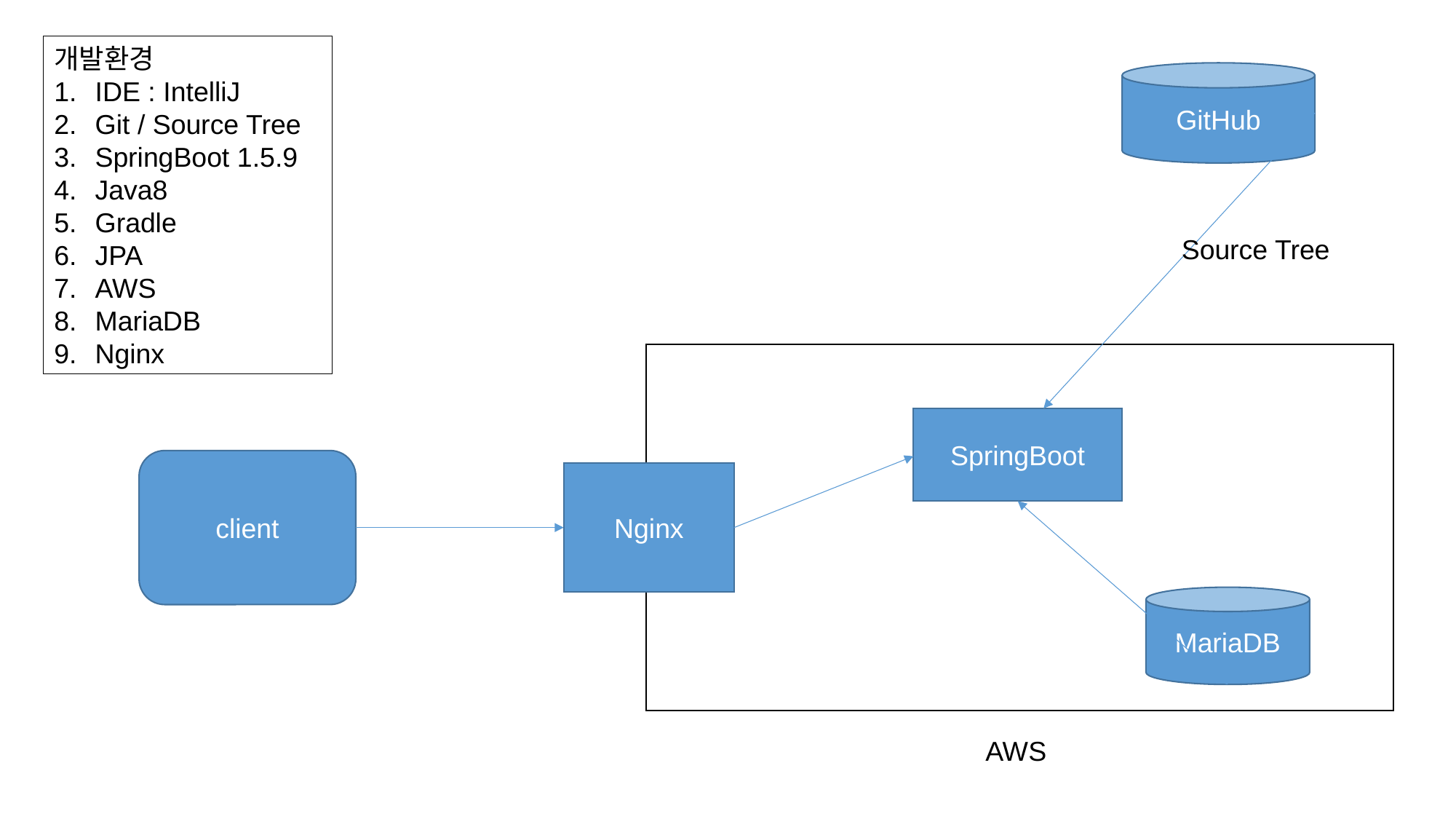

개발환경
IDE : IntelliJ
Git / Source Tree
SpringBoot 1.5.9
Java8
Gradle
JPA
AWS
MariaDB
Nginx
GitHub
Source Tree

SpringBoot
client
Nginx
MariaDB
AWS